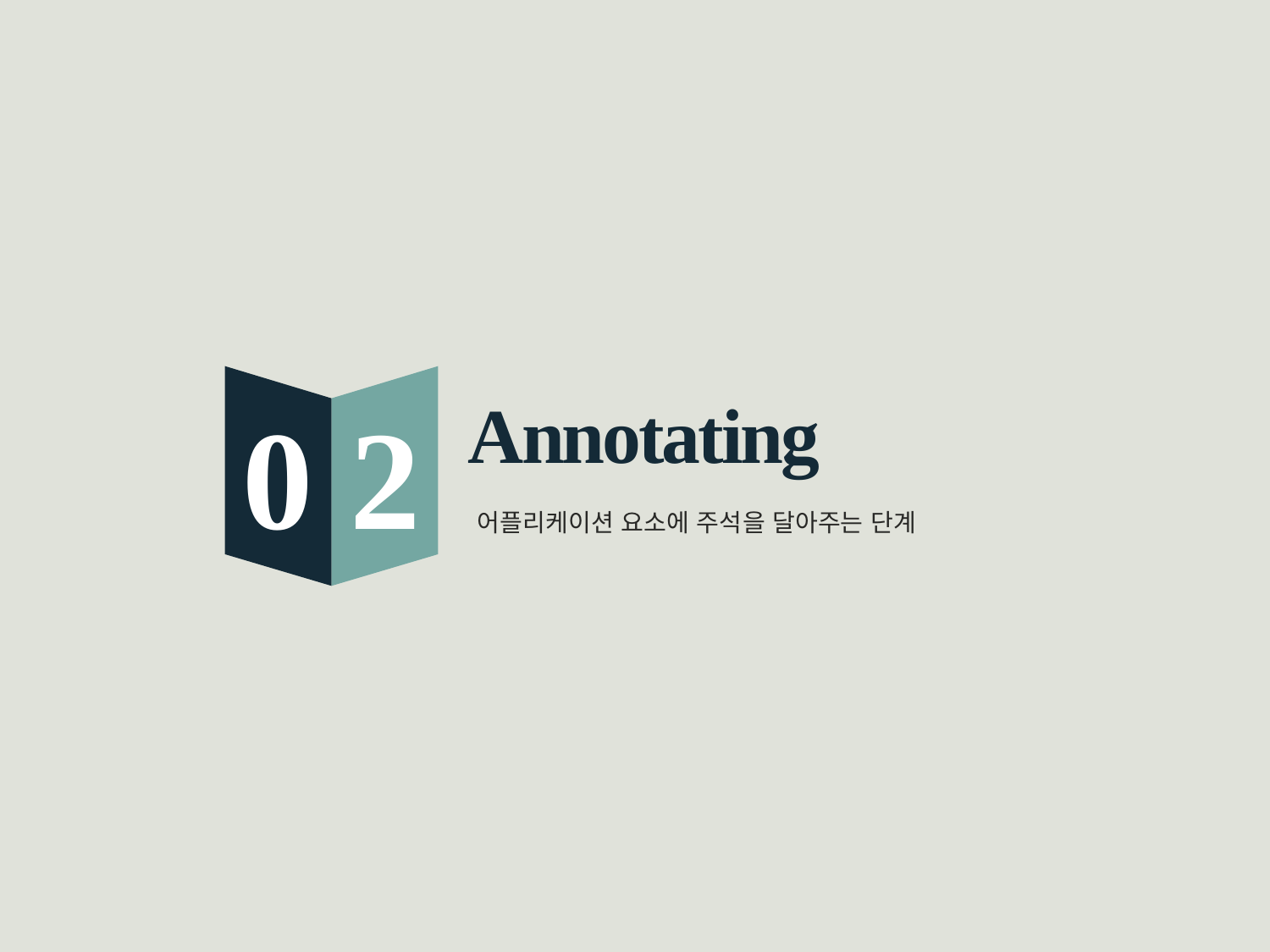

0
2
Annotating
어플리케이션 요소에 주석을 달아주는 단계